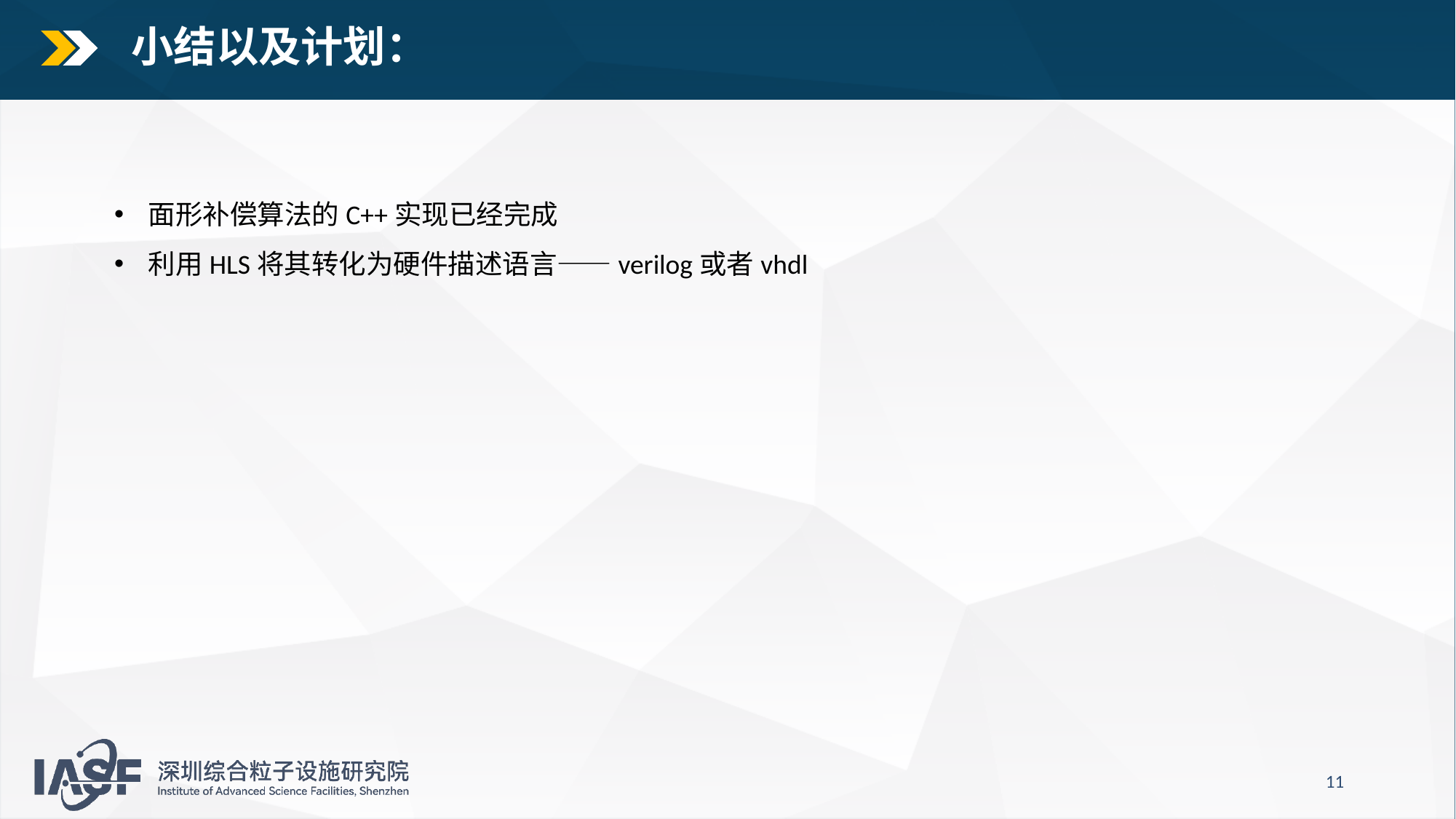

小结以及计划：
面形补偿算法的C++实现已经完成
利用HLS将其转化为硬件描述语言——verilog或者vhdl
11